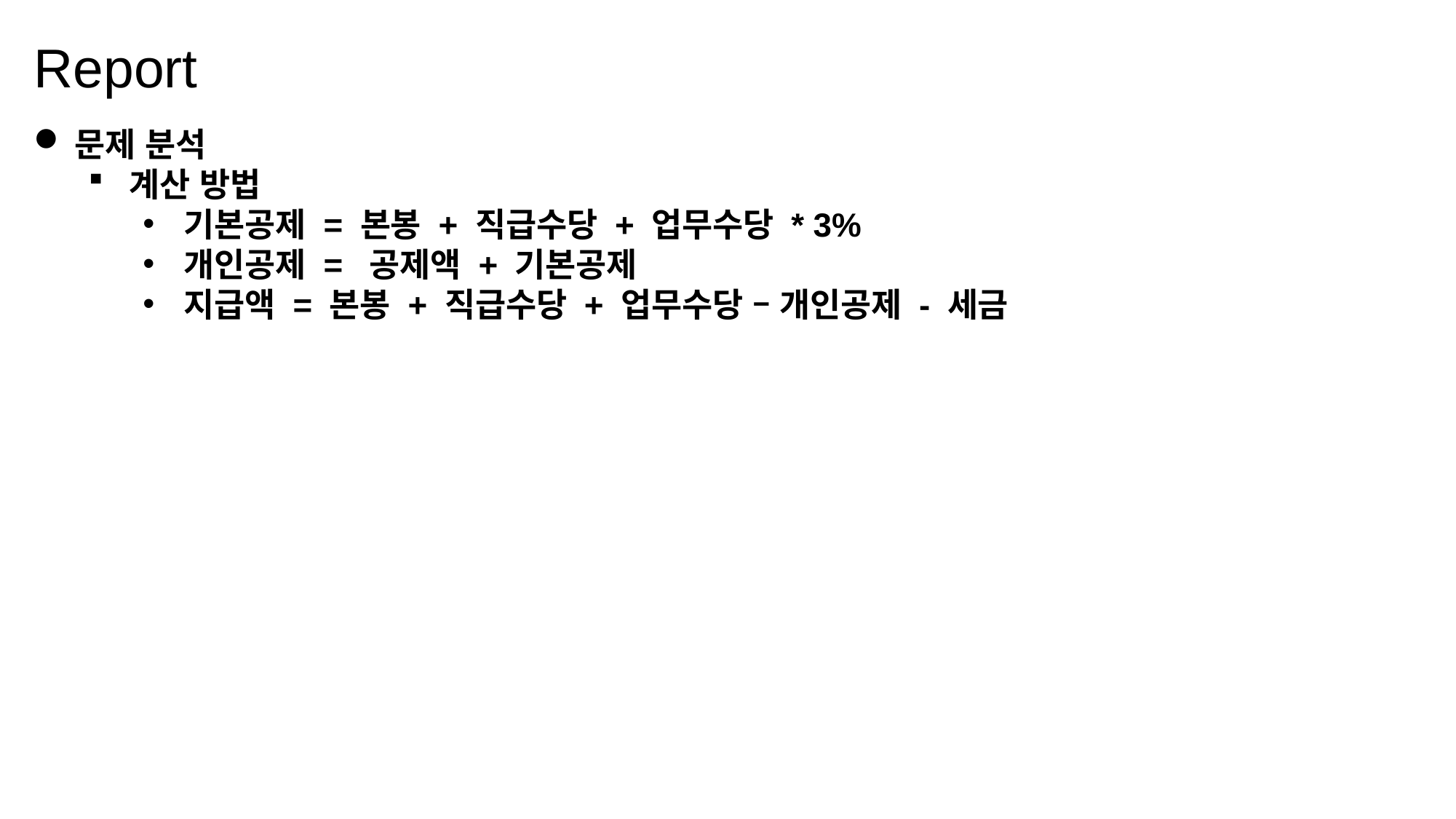

Report
문제 분석
계산 방법
기본공제 = 본봉 + 직급수당 + 업무수당 * 3%
개인공제 =  공제액 + 기본공제
지급액 = 본봉 + 직급수당 + 업무수당 – 개인공제 - 세금